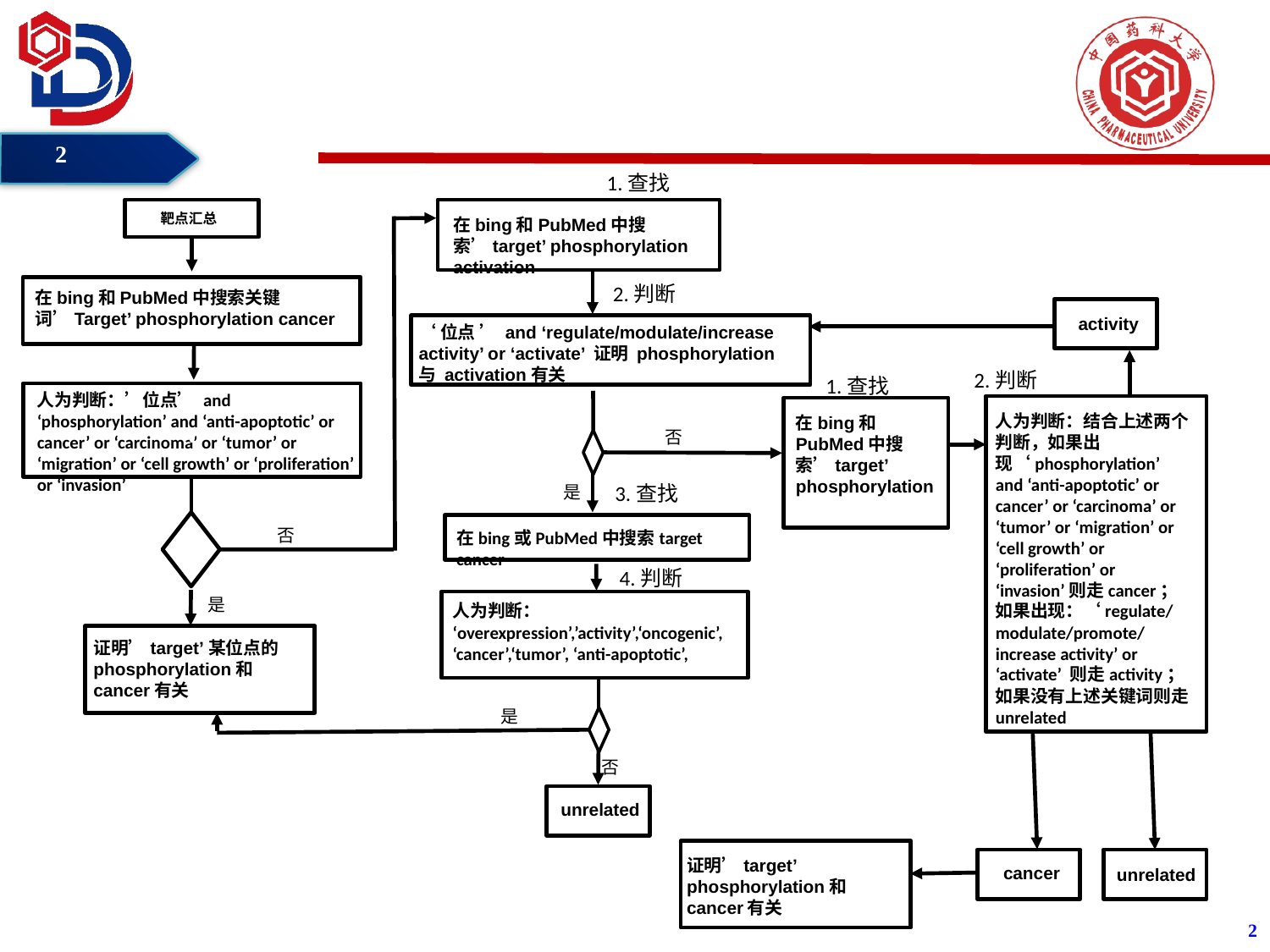

1.查找

靶点汇总

在bing和PubMed中搜索’target’ phosphorylation activation
2.判断

在bing和PubMed中搜索关键词’Target’ phosphorylation cancer

activity
‘位点 ’ and ‘regulate/modulate/increase activity’ or ‘activate’ 证明 phosphorylation与 activation有关

2.判断
1.查找
人为判断：’位点’ and ‘phosphorylation’ and ‘anti-apoptotic’ or cancer’ or ‘carcinoma’ or ‘tumor’ or ‘migration’ or ‘cell growth’ or ‘proliferation’ or ‘invasion’

v

在bing和PubMed中搜索’target’ phosphorylation
人为判断：结合上述两个
判断，如果出现‘phosphorylation’ and ‘anti-apoptotic’ or cancer’ or ‘carcinoma’ or ‘tumor’ or ‘migration’ or ‘cell growth’ or ‘proliferation’ or ‘invasion’则走cancer；
如果出现：‘regulate/modulate/promote/increase activity’ or ‘activate’ 则走activity；如果没有上述关键词则走unrelated

否

3.查找
是

在bing或PubMed中搜索target cancer

否
4.判断
是

人为判断：
‘overexpression’,’activity’,‘oncogenic’, ‘cancer’,‘tumor’, ‘anti-apoptotic’,

证明’target’某位点的 phosphorylation和cancer有关
是

否

unrelated

证明’target’ phosphorylation和cancer有关

cancer

unrelated
2